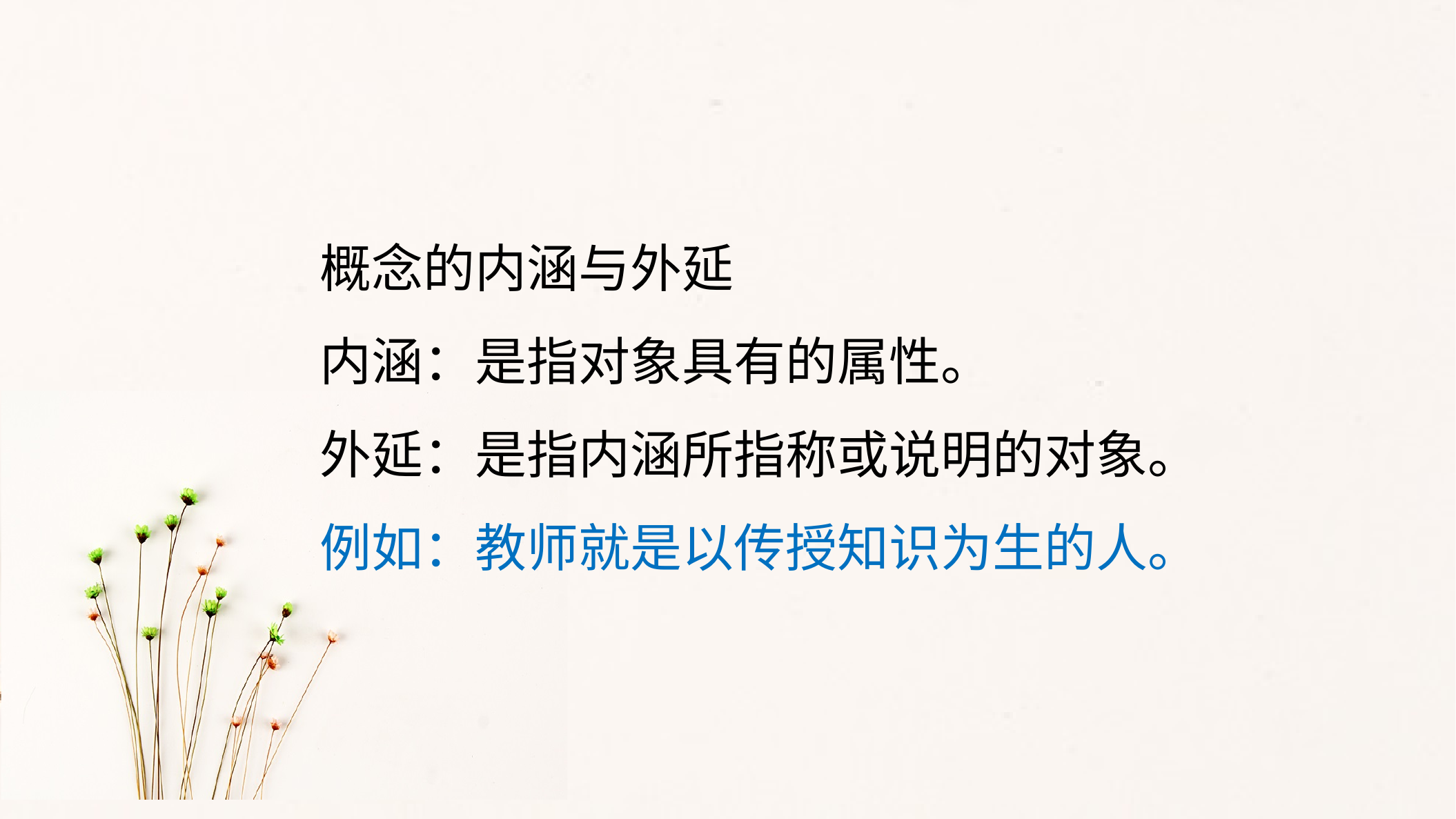

概念的内涵与外延
内涵：是指对象具有的属性。
外延：是指内涵所指称或说明的对象。
例如：教师就是以传授知识为生的人。